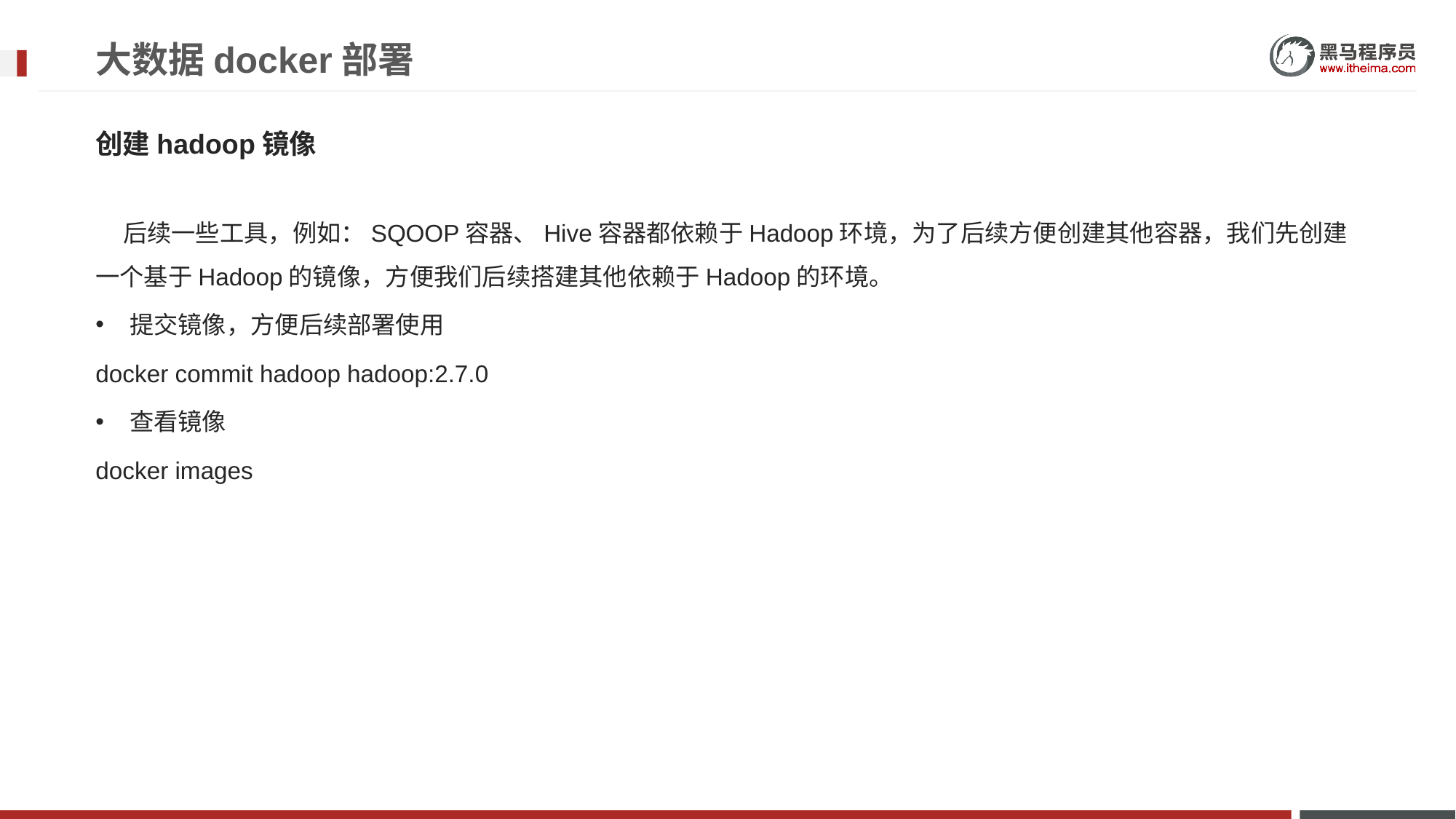

# 大数据docker部署
创建hadoop镜像
    后续一些工具，例如：SQOOP容器、Hive容器都依赖于Hadoop环境，为了后续方便创建其他容器，我们先创建一个基于Hadoop的镜像，方便我们后续搭建其他依赖于Hadoop的环境。
提交镜像，方便后续部署使用
docker commit hadoop hadoop:2.7.0
查看镜像
docker images